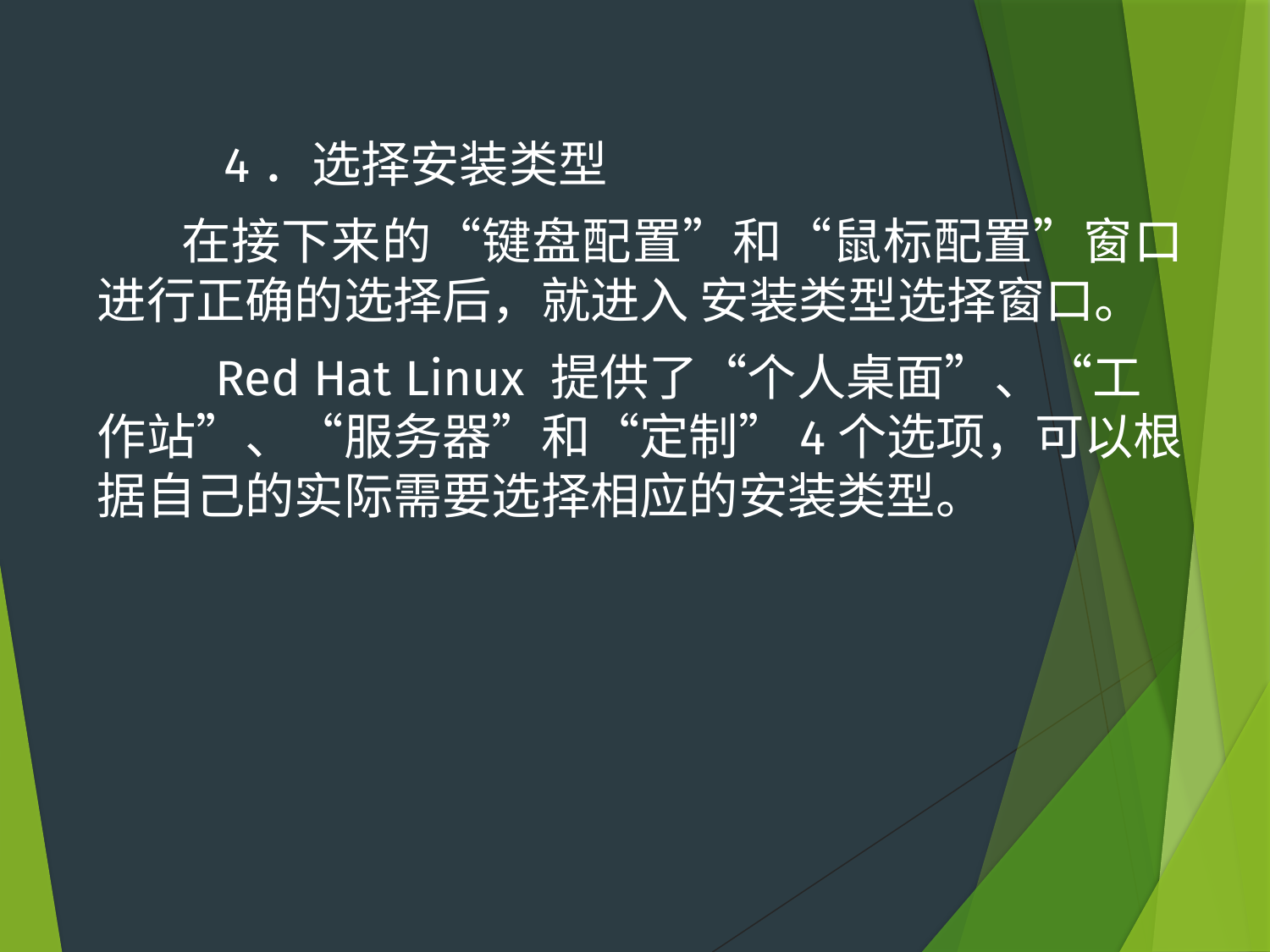

4．选择安装类型
      在接下来的“键盘配置”和“鼠标配置”窗口进行正确的选择后，就进入 安装类型选择窗口。
         Red Hat Linux 提供了“个人桌面”、“工作站”、“服务器”和“定制”4个选项，可以根据自己的实际需要选择相应的安装类型。